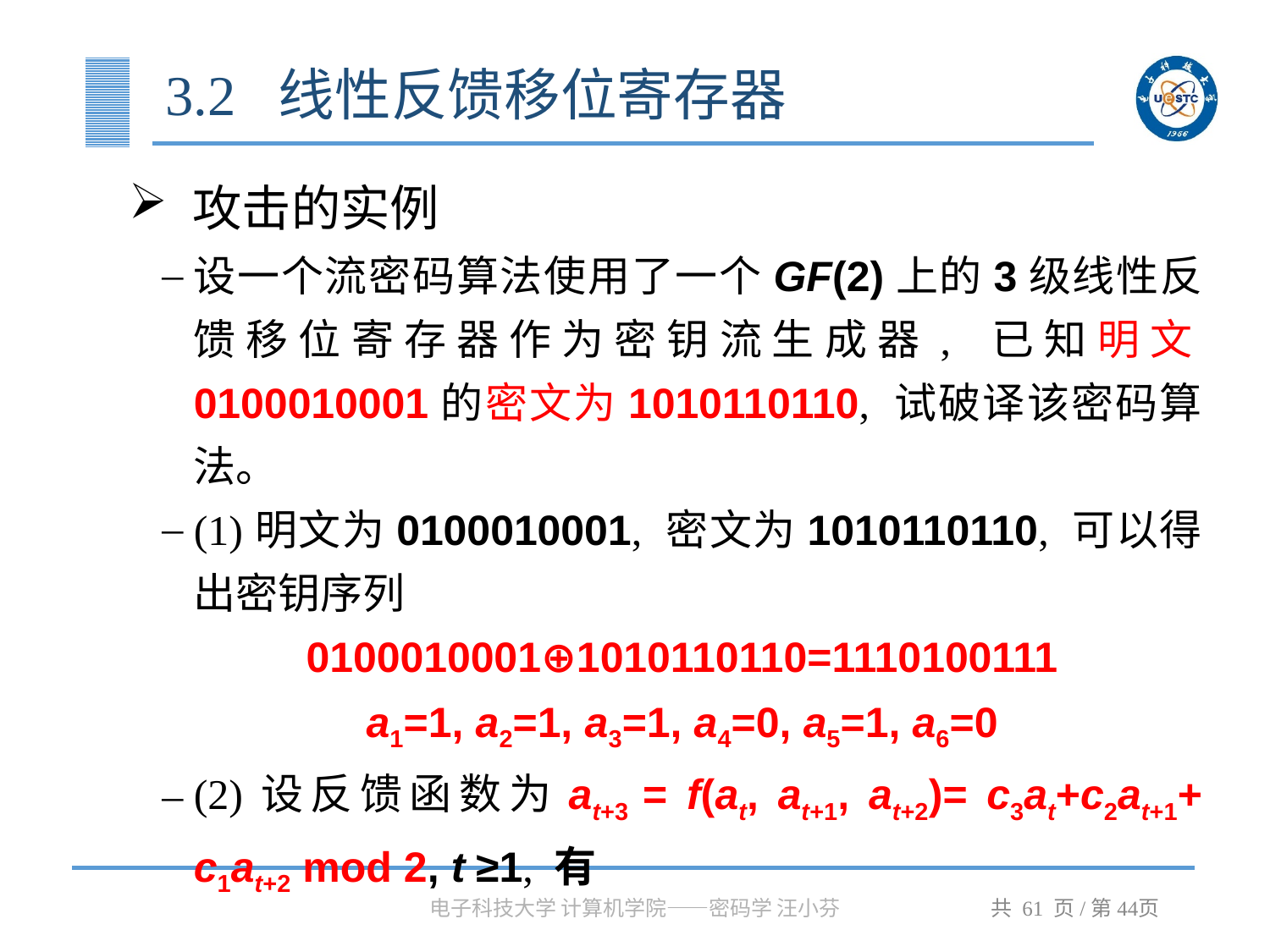

# 3.2  线性反馈移位寄存器
攻击的实例
设一个流密码算法使用了一个GF(2)上的3级线性反馈移位寄存器作为密钥流生成器, 已知明文0100010001的密文为1010110110, 试破译该密码算法。
(1)明文为0100010001, 密文为1010110110, 可以得出密钥序列
0100010001⊕1010110110=1110100111
a1=1, a2=1, a3=1, a4=0, a5=1, a6=0
(2)设反馈函数为at+3 = f(at, at+1, at+2)= c3at+c2at+1+ c1at+2 mod 2, t ≥1, 有

电子科技大学 计算机学院——密码学 汪小芬
共 61 页/第44页